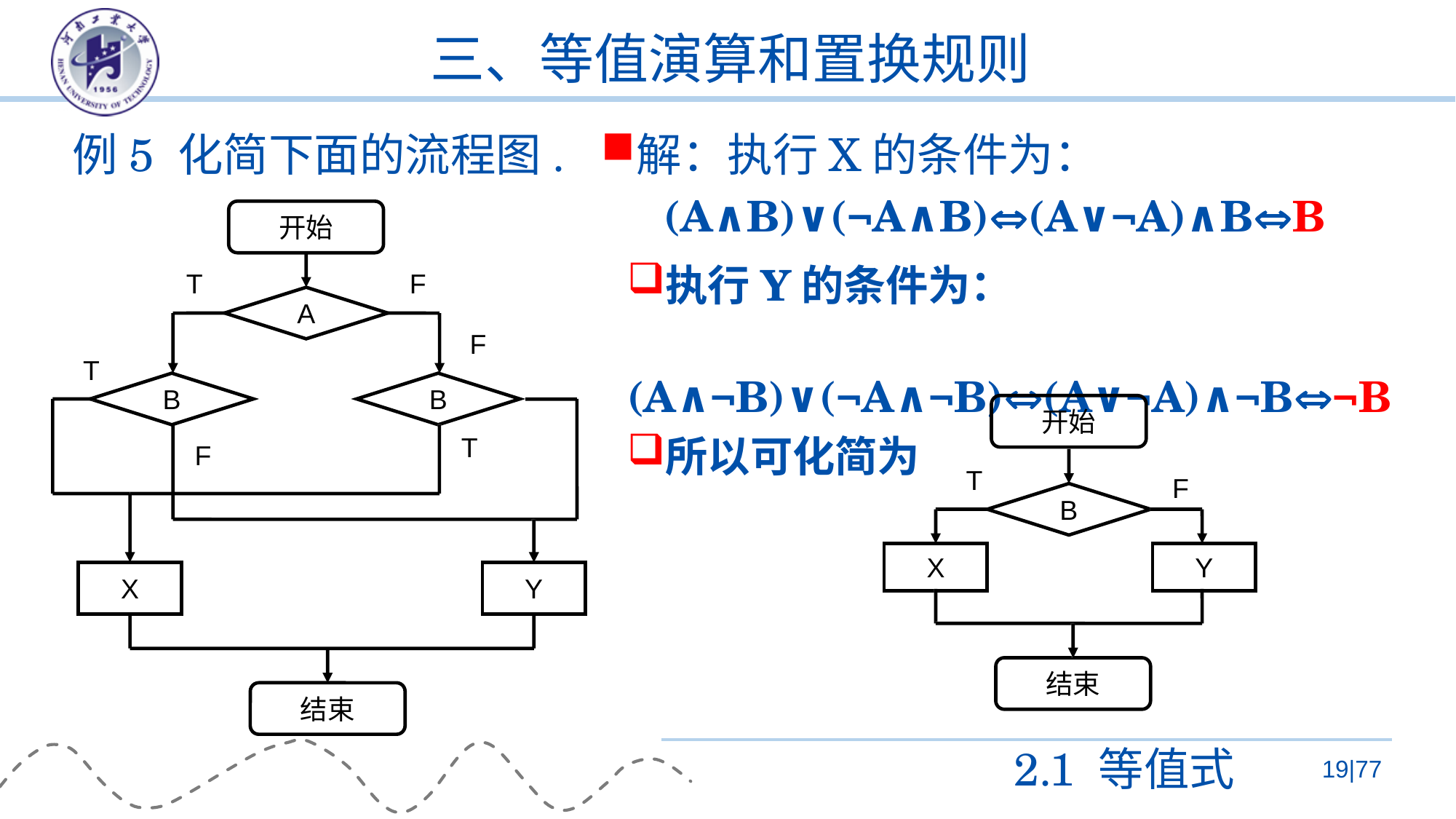

# 三、等值演算和置换规则
例5 化简下面的流程图.
解：执行X的条件为：
   (A∧B)∨(¬A∧B)⇔(A∨¬A)∧B⇔B
执行Y的条件为：
 (A∧¬B)∨(¬A∧¬B)⇔(A∨¬A)∧¬B⇔¬B
所以可化简为
开始

T
F
A

F
T
B
B

T
F

X
Y

结束
开始

T
F
B

X
Y

结束
2.1 等值式
19|77